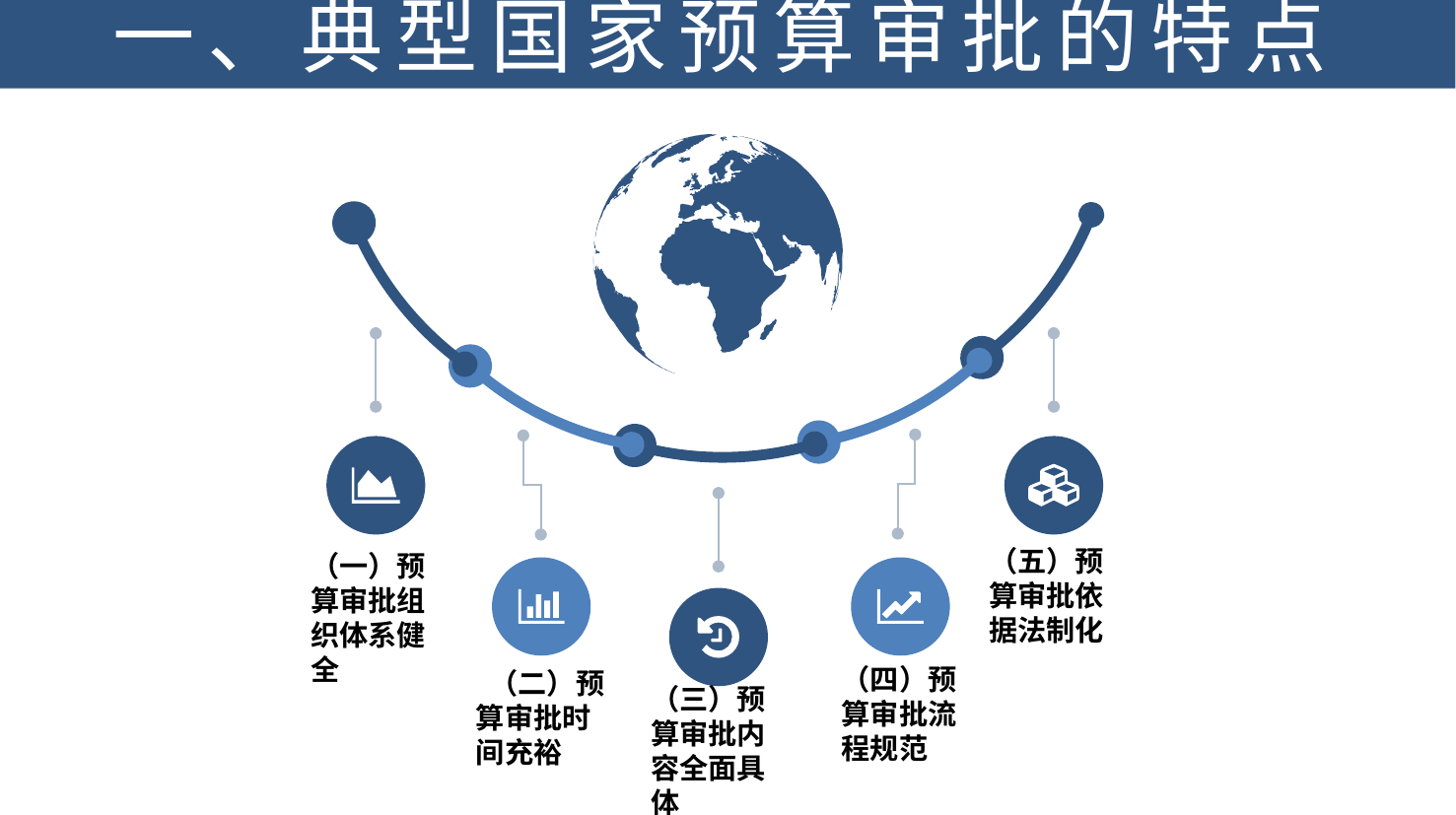

一、典型国家预算审批的特点

（五）预算审批依据法制化
（一）预算审批组织体系健全

（四）预算审批流程规范
 （二）预算审批时间充裕
（三）预算审批内容全面具体